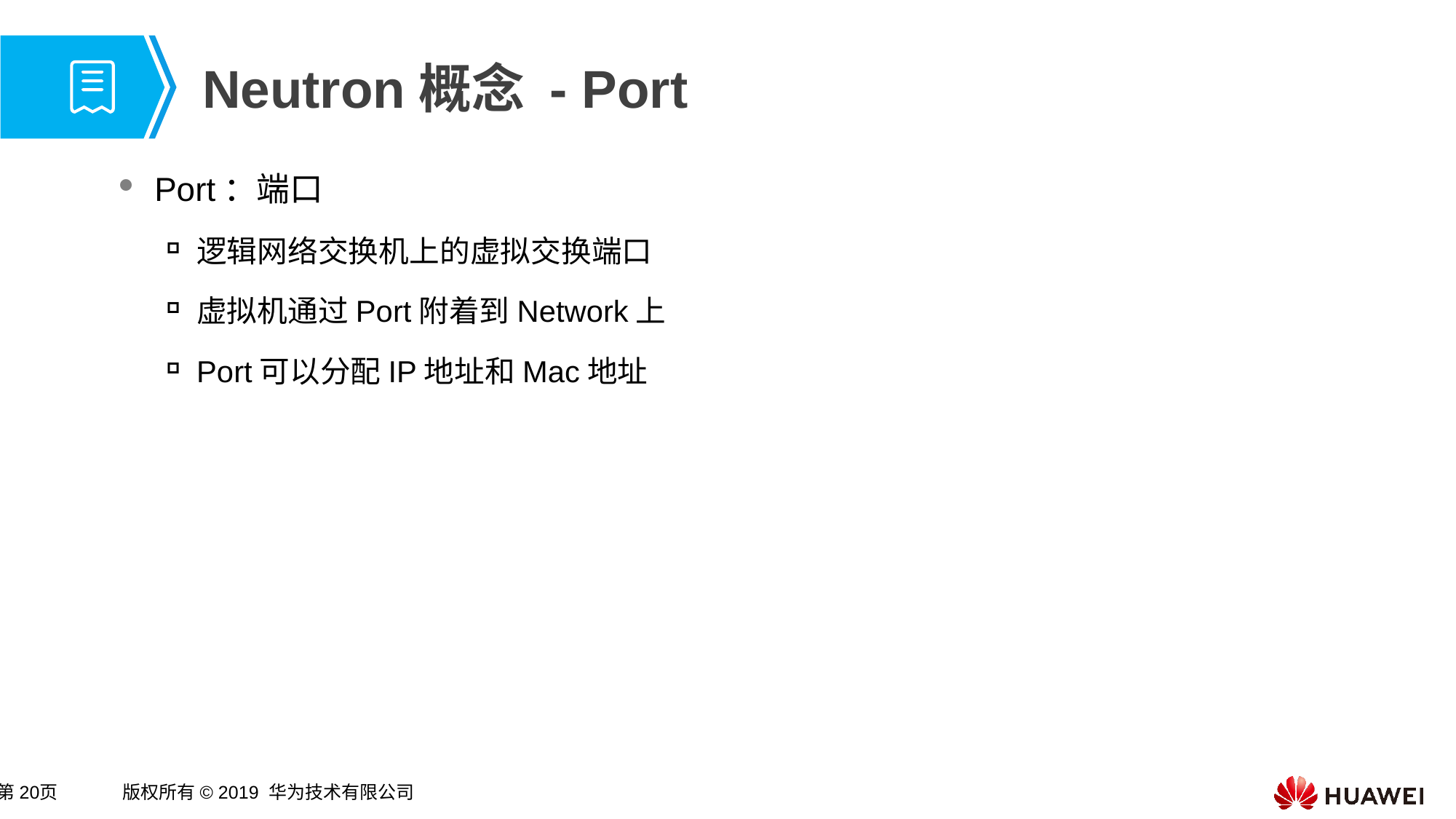

# Neutron概念 - Port
Port：端口
逻辑网络交换机上的虚拟交换端口
虚拟机通过Port附着到Network上
Port可以分配IP地址和Mac地址